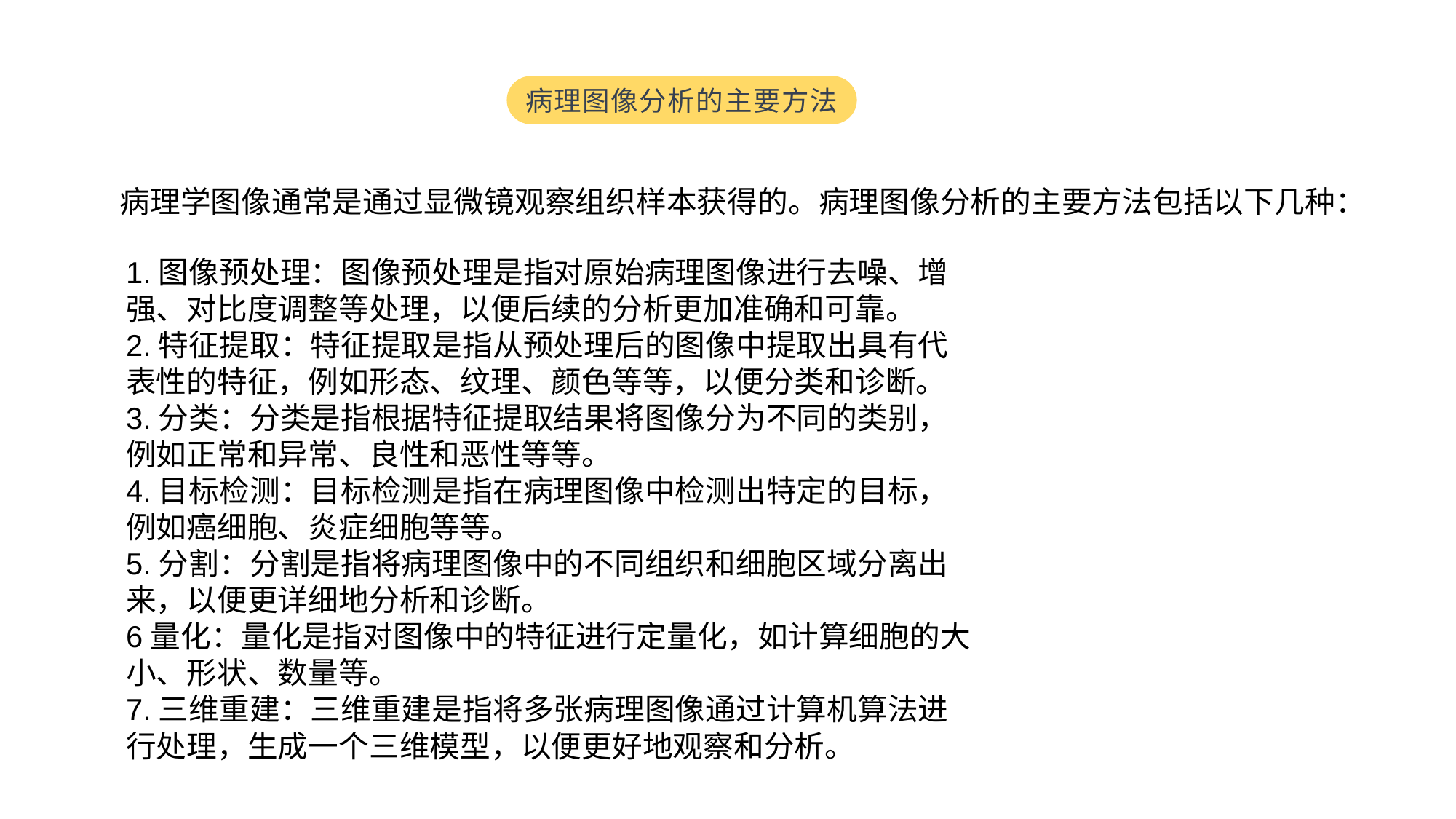

病理图像分析的主要方法
病理学图像通常是通过显微镜观察组织样本获得的。病理图像分析的主要方法包括以下几种：
1.图像预处理：图像预处理是指对原始病理图像进行去噪、增强、对比度调整等处理，以便后续的分析更加准确和可靠。
2.特征提取：特征提取是指从预处理后的图像中提取出具有代表性的特征，例如形态、纹理、颜色等等，以便分类和诊断。
3.分类：分类是指根据特征提取结果将图像分为不同的类别，例如正常和异常、良性和恶性等等。
4.目标检测：目标检测是指在病理图像中检测出特定的目标，例如癌细胞、炎症细胞等等。
5.分割：分割是指将病理图像中的不同组织和细胞区域分离出来，以便更详细地分析和诊断。
6量化：量化是指对图像中的特征进行定量化，如计算细胞的大小、形状、数量等。
7.三维重建：三维重建是指将多张病理图像通过计算机算法进行处理，生成一个三维模型，以便更好地观察和分析。